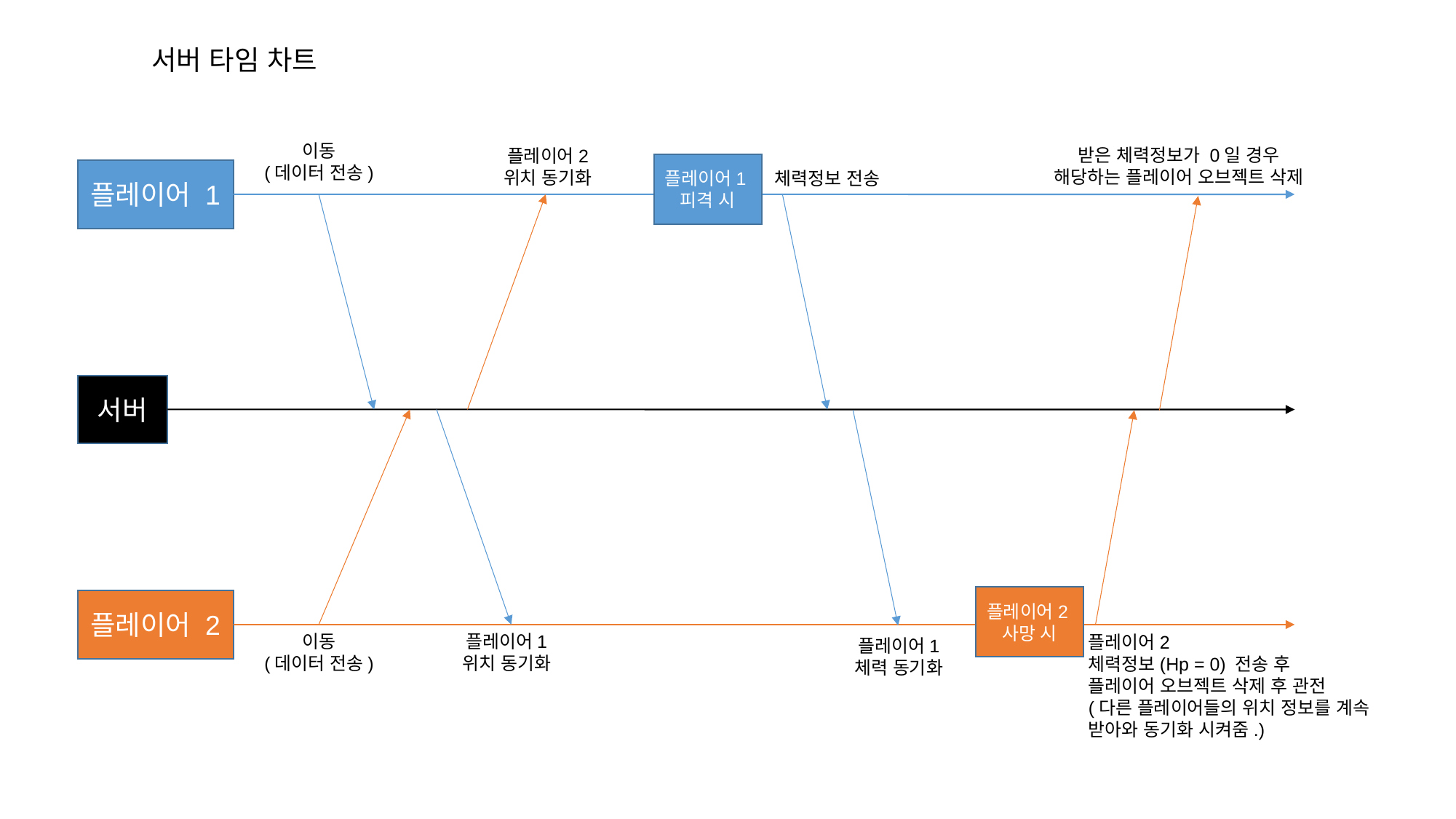

서버 타임 차트
이동
(데이터 전송)
받은 체력정보가 0일 경우 해당하는 플레이어 오브젝트 삭제
플레이어2
위치 동기화
플레이어1피격 시
플레이어 1
체력정보 전송
서버
플레이어2사망 시
플레이어 2
이동
(데이터 전송)
플레이어1
위치 동기화
플레이어2
체력정보(Hp = 0) 전송 후
플레이어 오브젝트 삭제 후 관전
(다른 플레이어들의 위치 정보를 계속 받아와 동기화 시켜줌.)
플레이어1
체력 동기화